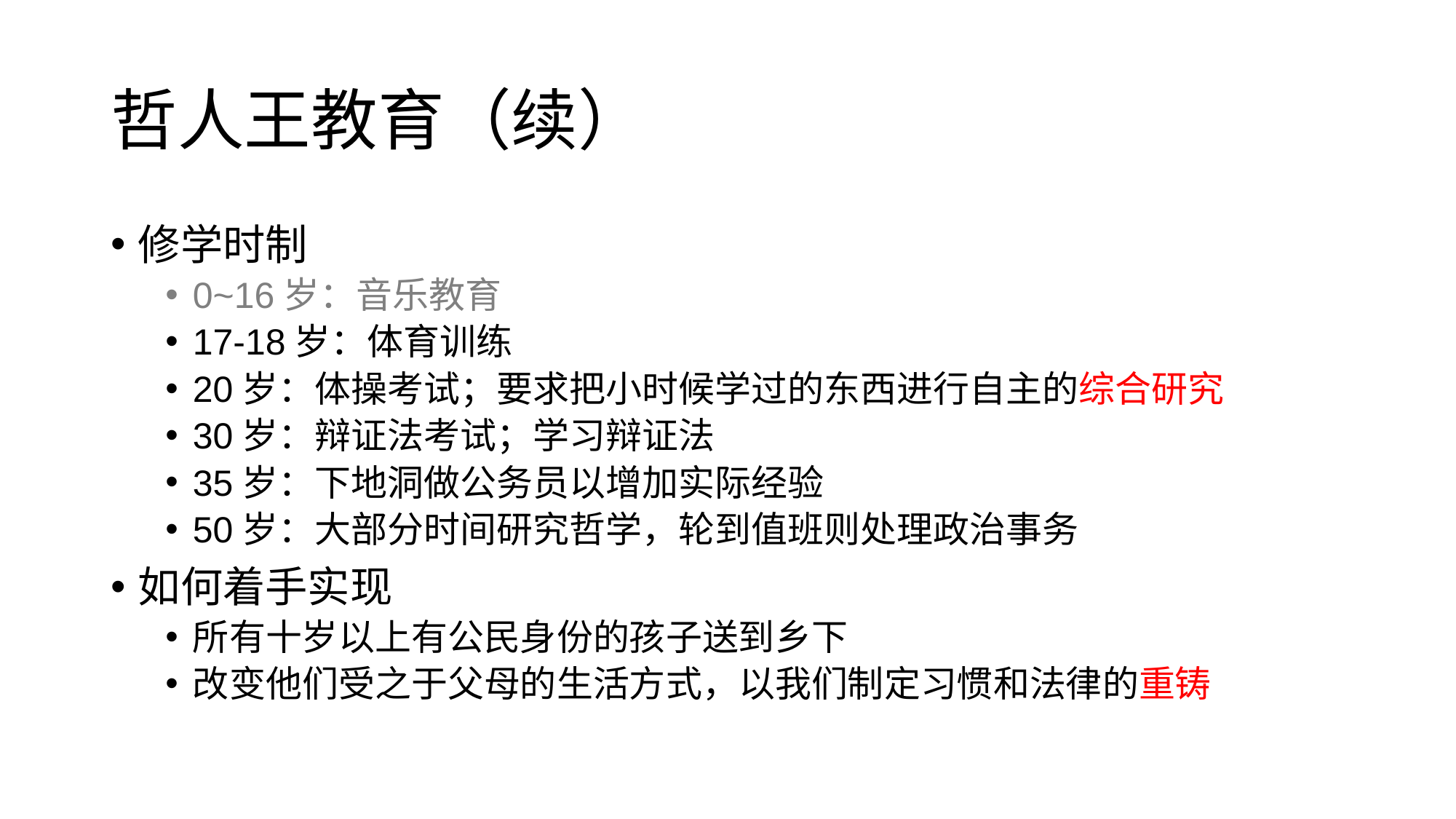

# 哲人王教育（续）
修学时制
0~16岁：音乐教育
17-18岁：体育训练
20岁：体操考试；要求把小时候学过的东西进行自主的综合研究
30岁：辩证法考试；学习辩证法
35岁：下地洞做公务员以增加实际经验
50岁：大部分时间研究哲学，轮到值班则处理政治事务
如何着手实现
所有十岁以上有公民身份的孩子送到乡下
改变他们受之于父母的生活方式，以我们制定习惯和法律的重铸